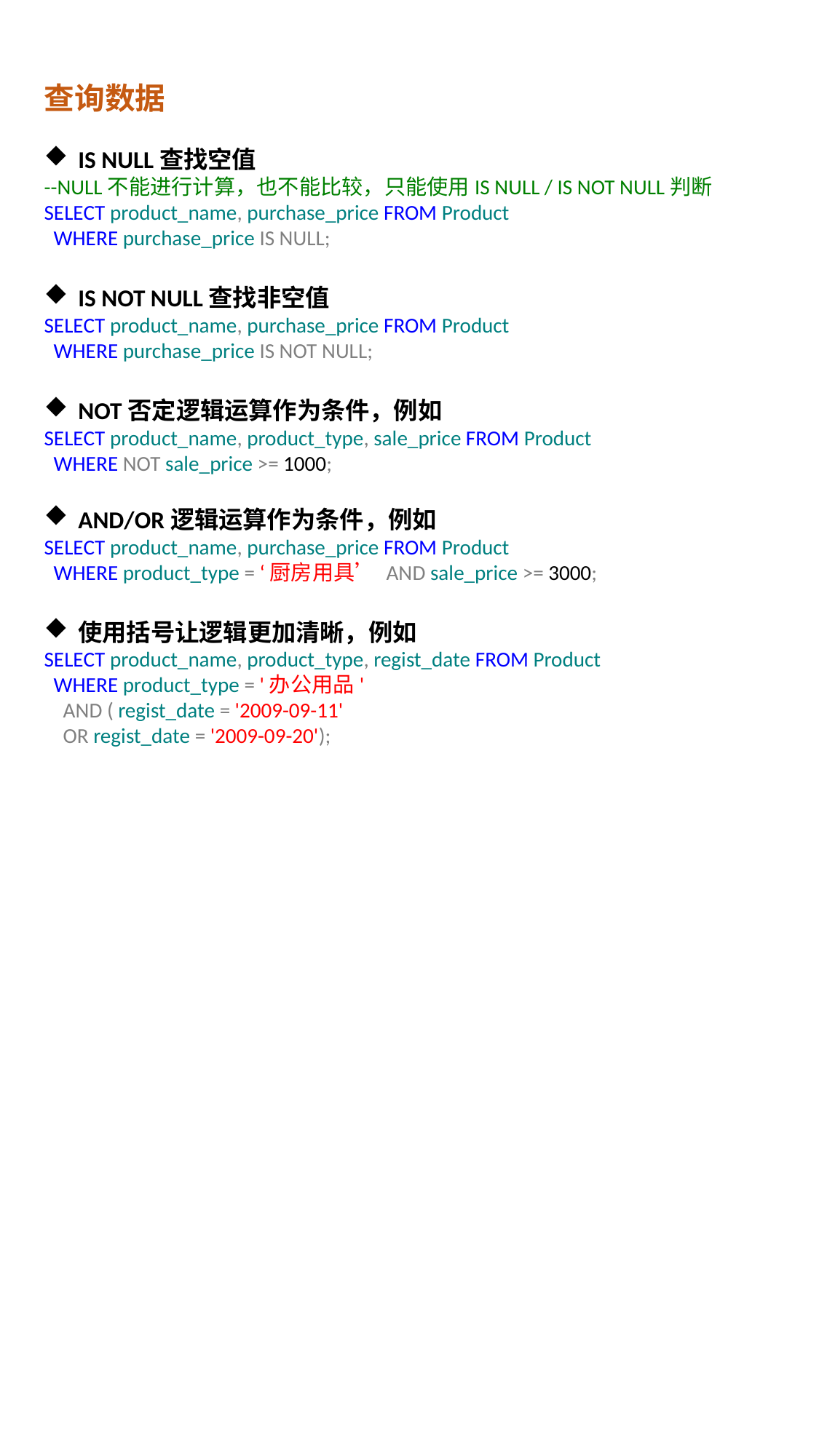

查询数据

IS NULL查找空值
--NULL不能进行计算，也不能比较，只能使用IS NULL / IS NOT NULL判断
SELECT product_name, purchase_price FROM Product
  WHERE purchase_price IS NULL;

IS NOT NULL查找非空值
SELECT product_name, purchase_price FROM Product
  WHERE purchase_price IS NOT NULL;

NOT否定逻辑运算作为条件，例如
SELECT product_name, product_type, sale_price FROM Product
  WHERE NOT sale_price >= 1000;

AND/OR逻辑运算作为条件，例如
SELECT product_name, purchase_price FROM Product
  WHERE product_type = ‘厨房用具’ AND sale_price >= 3000;

使用括号让逻辑更加清晰，例如
SELECT product_name, product_type, regist_date FROM Product
  WHERE product_type = '办公用品'
    AND ( regist_date = '2009-09-11'
    OR regist_date = '2009-09-20');